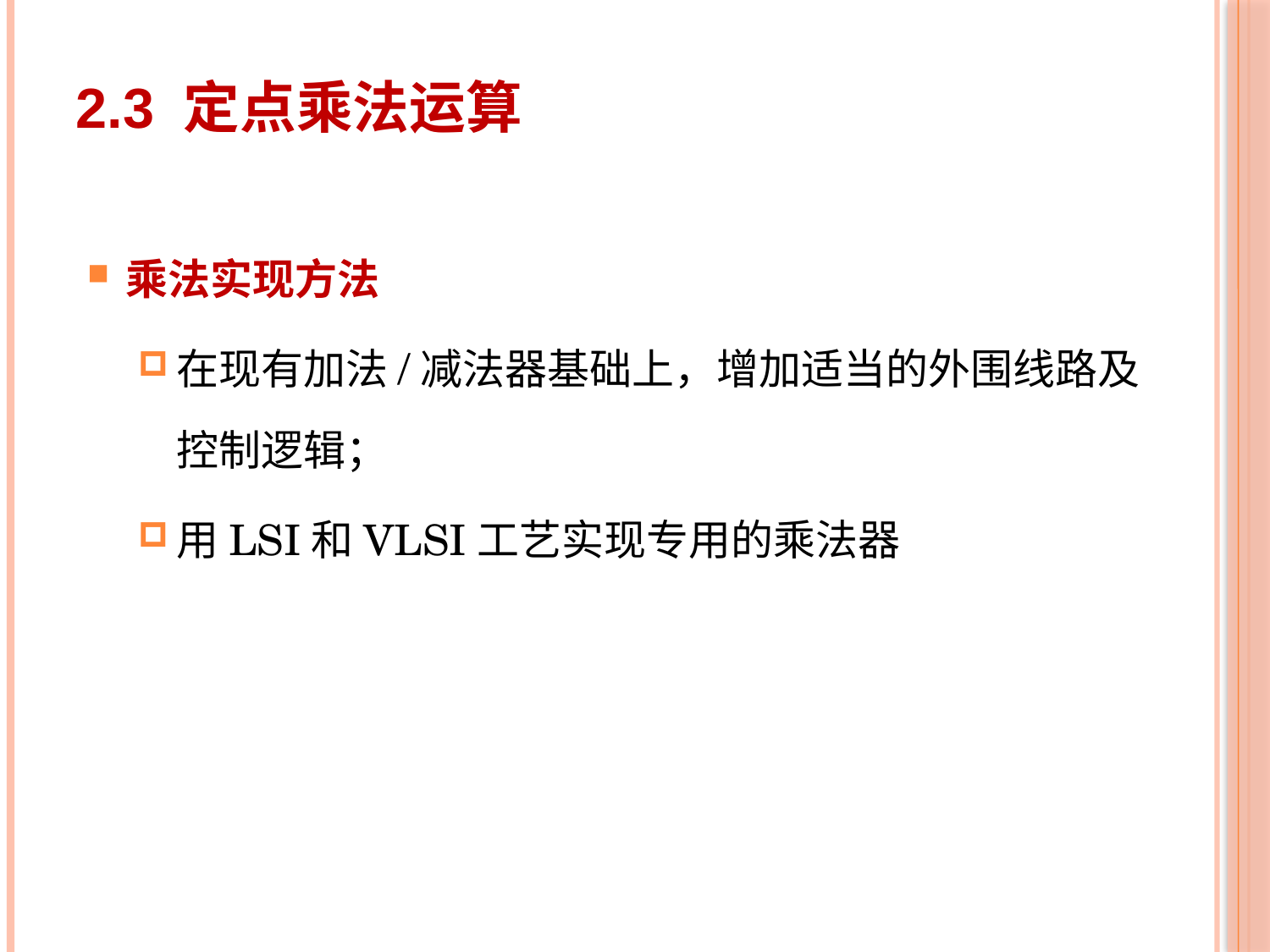

# 2.3 定点乘法运算
乘法实现方法
在现有加法/减法器基础上，增加适当的外围线路及控制逻辑；
用LSI和VLSI工艺实现专用的乘法器